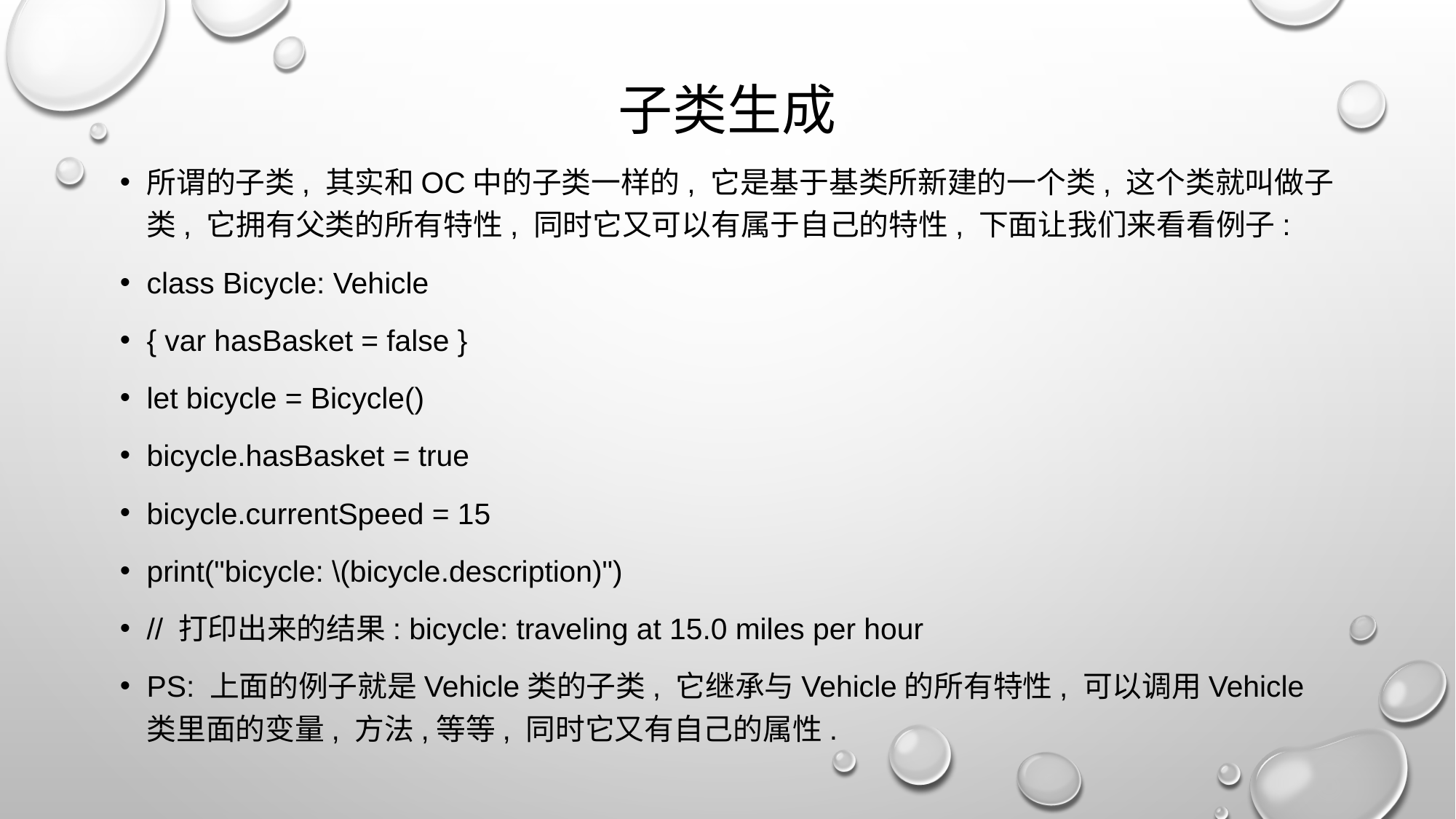

# 子类生成
所谓的子类, 其实和OC中的子类一样的, 它是基于基类所新建的一个类, 这个类就叫做子类, 它拥有父类的所有特性, 同时它又可以有属于自己的特性, 下面让我们来看看例子:
class Bicycle: Vehicle
{ var hasBasket = false }
let bicycle = Bicycle()
bicycle.hasBasket = true
bicycle.currentSpeed = 15
print("bicycle: \(bicycle.description)")
// 打印出来的结果: bicycle: traveling at 15.0 miles per hour
PS: 上面的例子就是Vehicle类的子类, 它继承与Vehicle的所有特性, 可以调用Vehicle类里面的变量, 方法,等等, 同时它又有自己的属性.